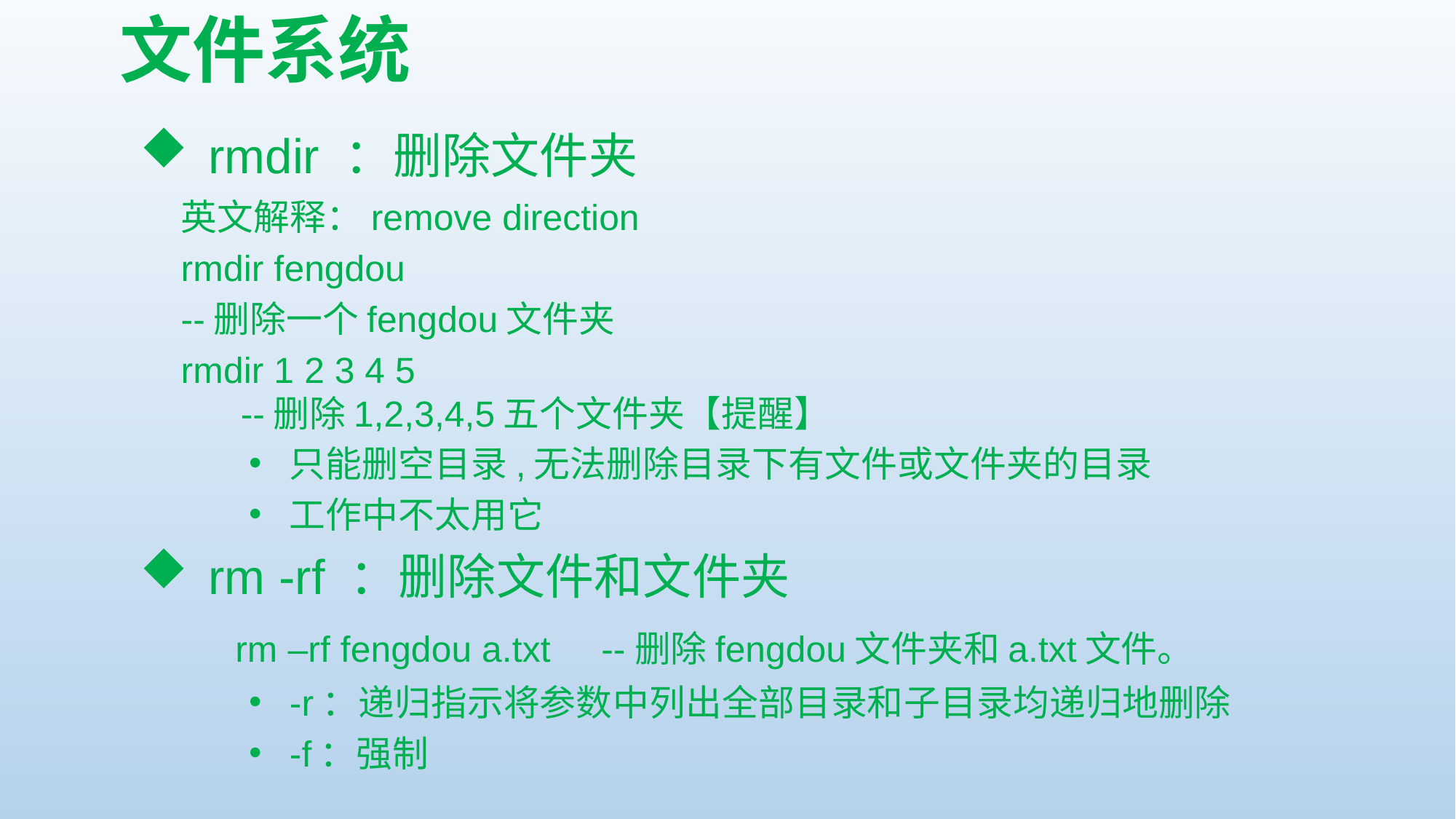

# 文件系统
 rmdir ：删除文件夹
		英文解释：remove direction
		rmdir fengdou
			--删除一个fengdou文件夹
		rmdir 1 2 3 4 5
		--删除1,2,3,4,5五个文件夹【提醒】
只能删空目录,无法删除目录下有文件或文件夹的目录
工作中不太用它
 rm -rf ：删除文件和文件夹
		rm –rf fengdou a.txt     --删除fengdou文件夹和a.txt文件。
-r：递归指示将参数中列出全部目录和子目录均递归地删除
-f：强制